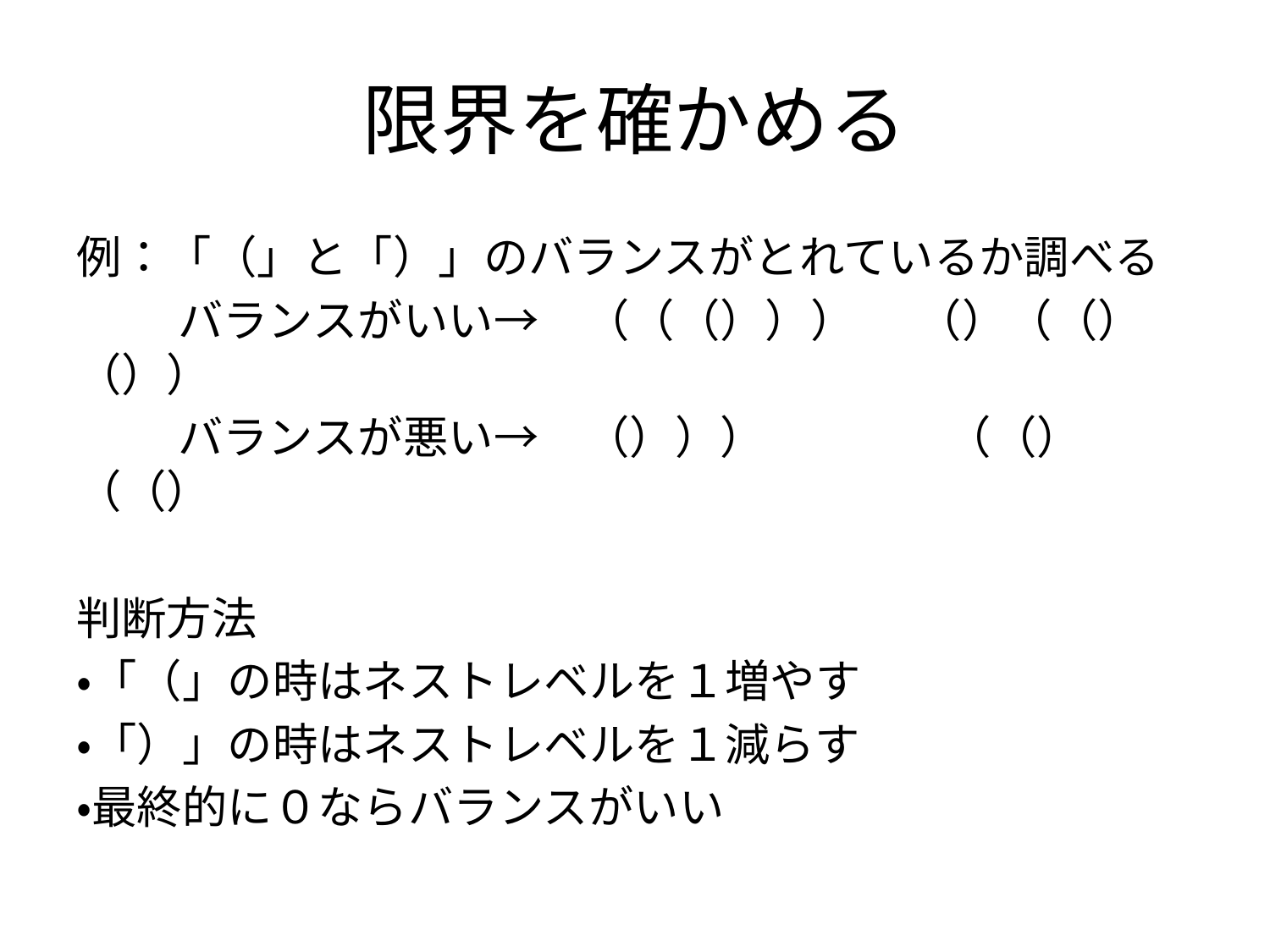

# 限界を確かめる
例：「（」と「）」のバランスがとれているか調べる
	バランスがいい→　（（（）））      （）（（）（））
	バランスが悪い→　（）））　　　　（（）（（）

判断方法
・「（」の時はネストレベルを１増やす
・「）」の時はネストレベルを１減らす
・最終的に０ならバランスがいい